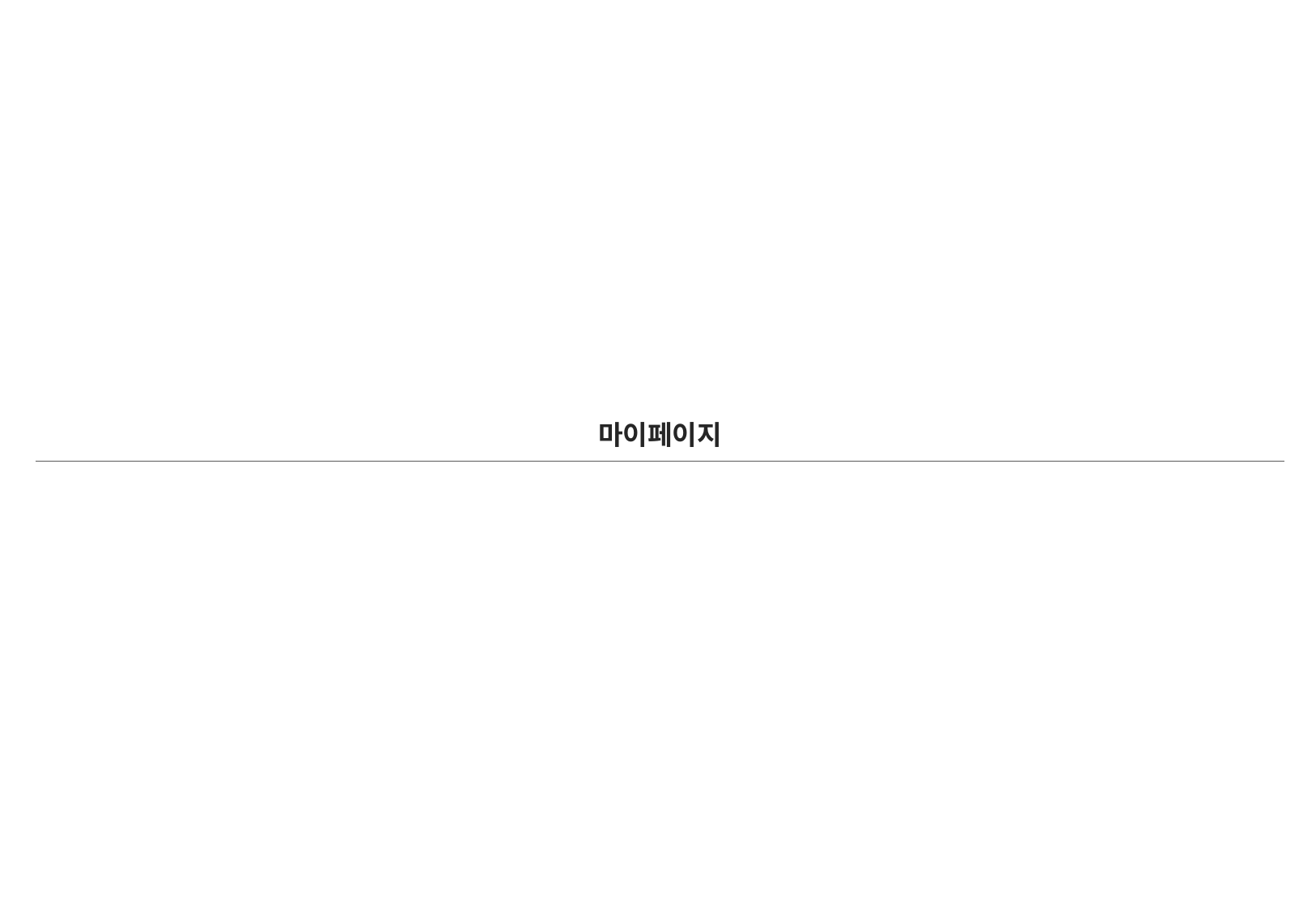

| 마이페이지 |
| --- |
|  |